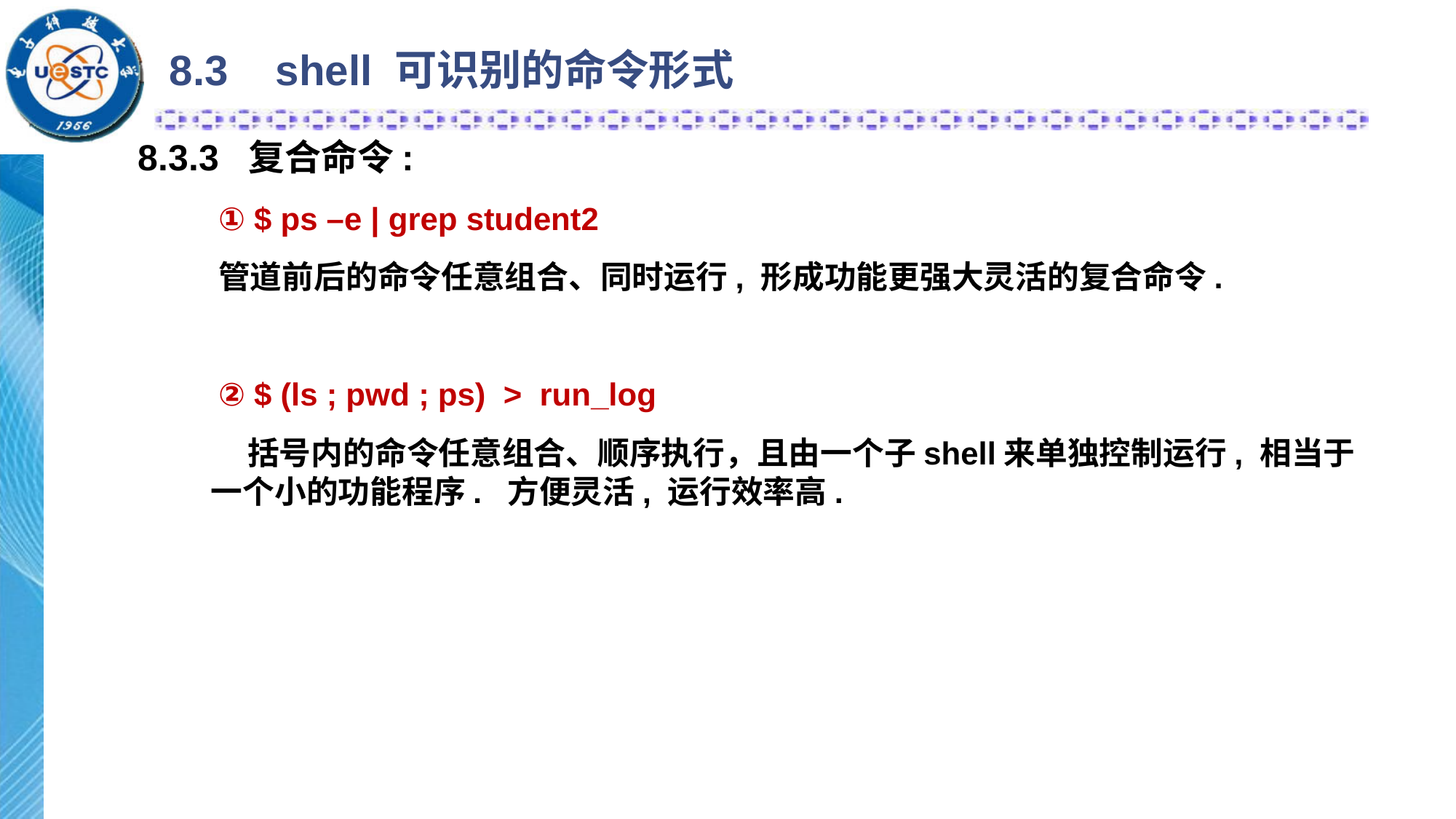

8.3    shell 可识别的命令形式
8.3.3  复合命令:
         ① $ ps –e | grep student2
          管道前后的命令任意组合、同时运行, 形成功能更强大灵活的复合命令.

         ② $ (ls ; pwd ; ps)  >  run_log
              括号内的命令任意组合、顺序执行，且由一个子shell来单独控制运行, 相当于一个小的功能程序.  方便灵活, 运行效率高.